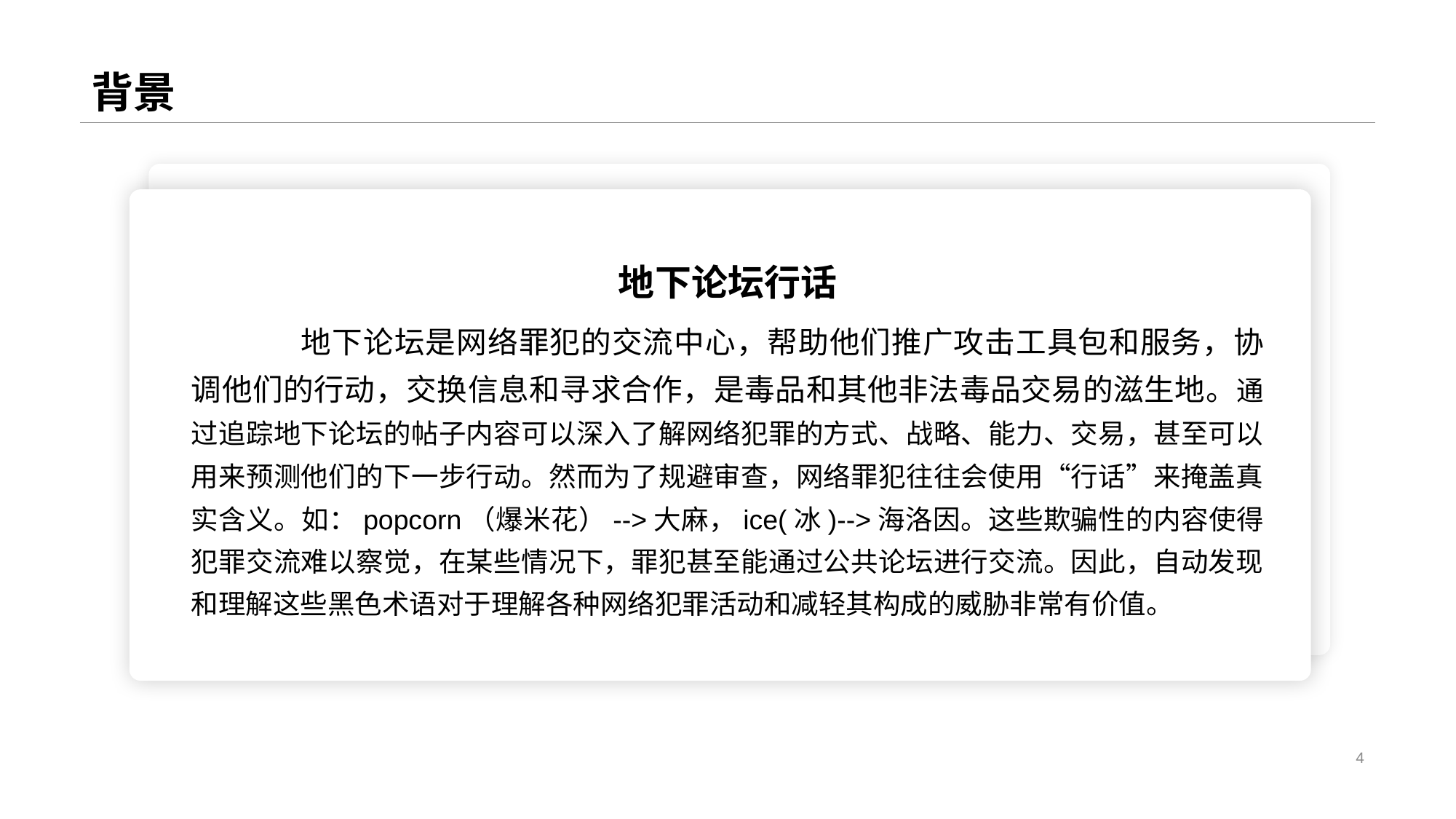

# 背景

地下论坛行话
	地下论坛是网络罪犯的交流中心，帮助他们推广攻击工具包和服务，协调他们的行动，交换信息和寻求合作，是毒品和其他非法毒品交易的滋生地。通过追踪地下论坛的帖子内容可以深入了解网络犯罪的方式、战略、能力、交易，甚至可以用来预测他们的下一步行动。然而为了规避审查，网络罪犯往往会使用“行话”来掩盖真实含义。如：popcorn（爆米花）-->大麻，ice(冰)-->海洛因。这些欺骗性的内容使得犯罪交流难以察觉，在某些情况下，罪犯甚至能通过公共论坛进行交流。因此，自动发现和理解这些黑色术语对于理解各种网络犯罪活动和减轻其构成的威胁非常有价值。
4